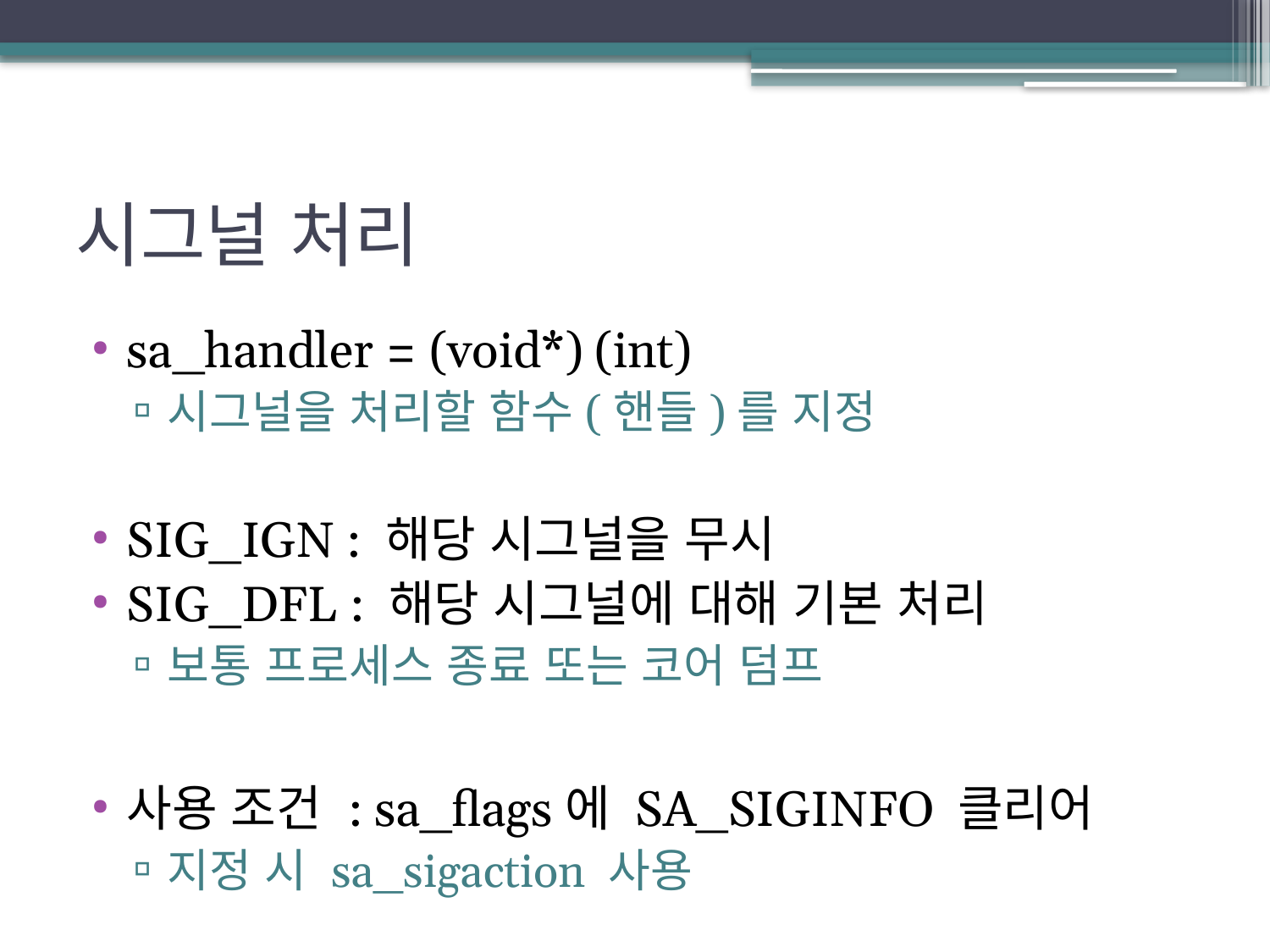

# 시그널 처리
sa_handler = (void*) (int)
시그널을 처리할 함수(핸들)를 지정

SIG_IGN : 해당 시그널을 무시
SIG_DFL : 해당 시그널에 대해 기본 처리
보통 프로세스 종료 또는 코어 덤프

사용 조건 : sa_flags에 SA_SIGINFO 클리어
지정 시 sa_sigaction 사용